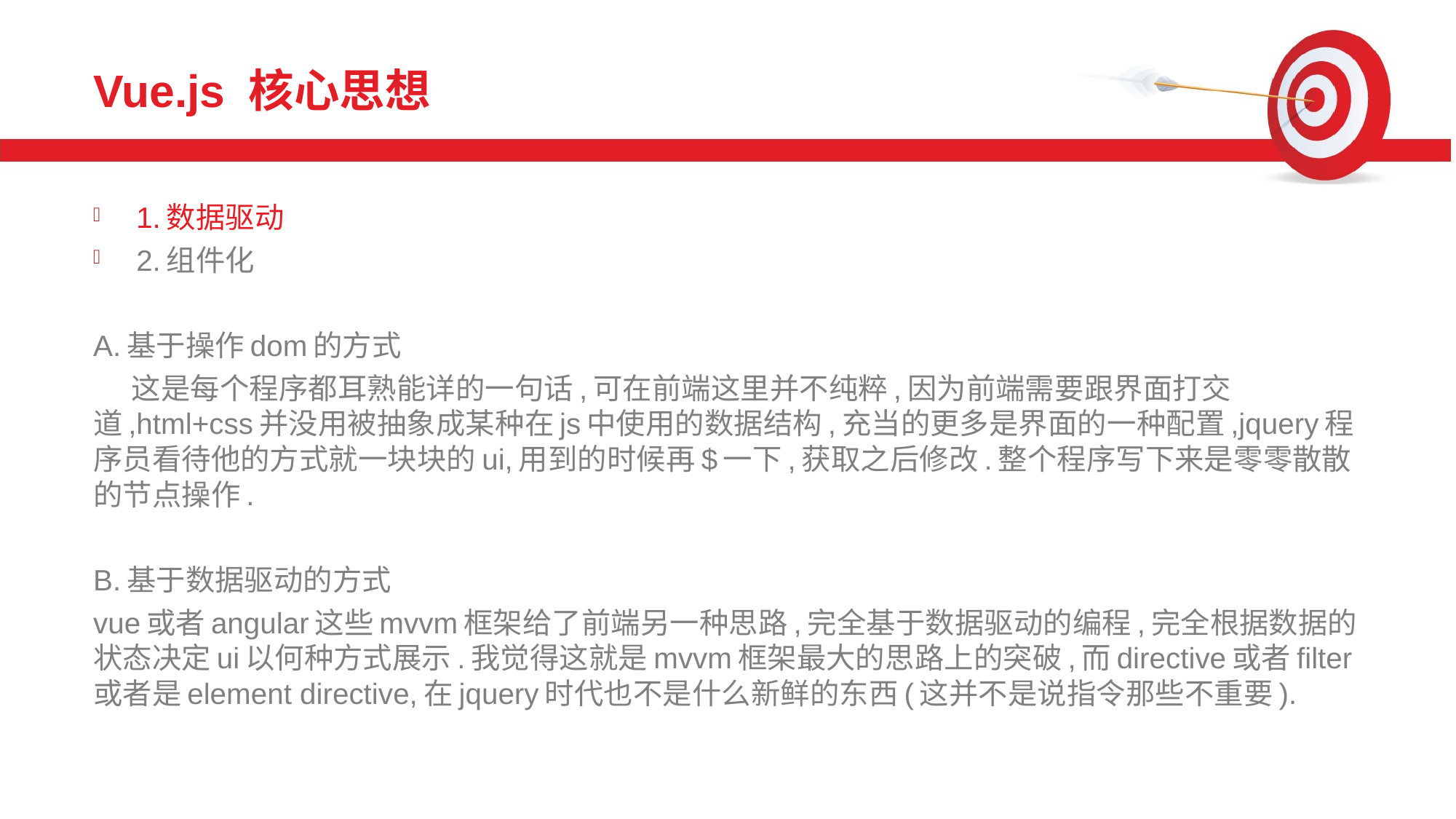

# Vue.js 核心思想
1.数据驱动
2.组件化

A.基于操作dom的方式
     这是每个程序都耳熟能详的一句话,可在前端这里并不纯粹,因为前端需要跟界面打交道,html+css并没用被抽象成某种在js中使用的数据结构,充当的更多是界面的一种配置,jquery程序员看待他的方式就一块块的ui,用到的时候再$一下,获取之后修改.整个程序写下来是零零散散的节点操作.

B.基于数据驱动的方式
vue或者angular这些mvvm框架给了前端另一种思路,完全基于数据驱动的编程,完全根据数据的状态决定ui以何种方式展示.我觉得这就是mvvm框架最大的思路上的突破,而directive或者filter或者是element directive,在jquery时代也不是什么新鲜的东西(这并不是说指令那些不重要).